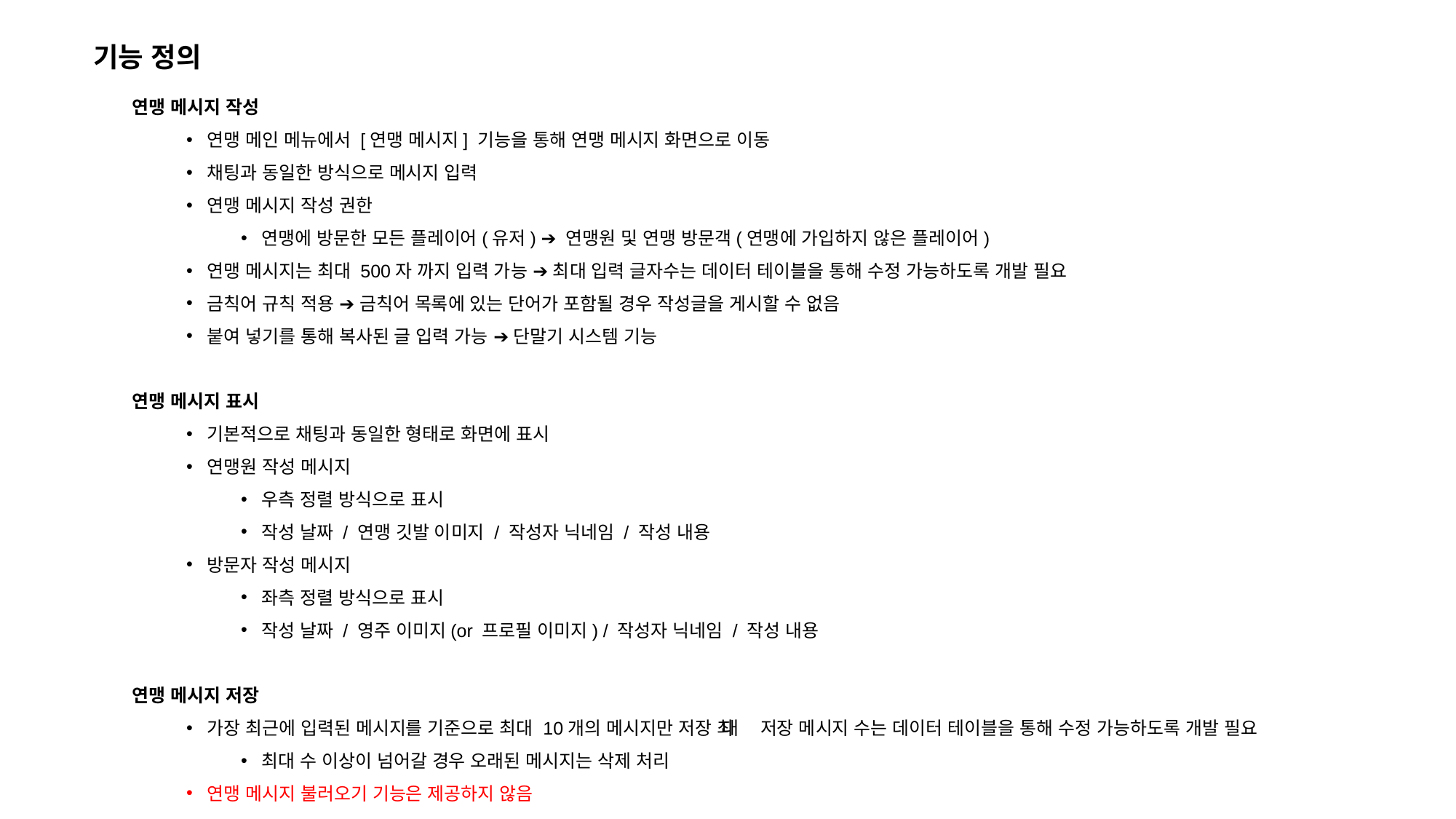

기능 정의
연맹 메시지 작성
연맹 메인 메뉴에서 [연맹 메시지] 기능을 통해 연맹 메시지 화면으로 이동
채팅과 동일한 방식으로 메시지 입력
연맹 메시지 작성 권한
연맹에 방문한 모든 플레이어(유저) ➔ 연맹원 및 연맹 방문객(연맹에 가입하지 않은 플레이어)
연맹 메시지는 최대 500자 까지 입력 가능 ➔ 최대 입력 글자수는 데이터 테이블을 통해 수정 가능하도록 개발 필요
금칙어 규칙 적용 ➔ 금칙어 목록에 있는 단어가 포함될 경우 작성글을 게시할 수 없음
붙여 넣기를 통해 복사된 글 입력 가능 ➔ 단말기 시스템 기능

연맹 메시지 표시
기본적으로 채팅과 동일한 형태로 화면에 표시
연맹원 작성 메시지
우측 정렬 방식으로 표시
작성 날짜 / 연맹 깃발 이미지 / 작성자 닉네임 / 작성 내용
방문자 작성 메시지
좌측 정렬 방식으로 표시
작성 날짜 / 영주 이미지(or 프로필 이미지) / 작성자 닉네임 / 작성 내용

연맹 메시지 저장
가장 최근에 입력된 메시지를 기준으로 최대 10개의 메시지만 저장 ➔ 최대 저장 메시지 수는 데이터 테이블을 통해 수정 가능하도록 개발 필요
최대 수 이상이 넘어갈 경우 오래된 메시지는 삭제 처리
연맹 메시지 불러오기 기능은 제공하지 않음